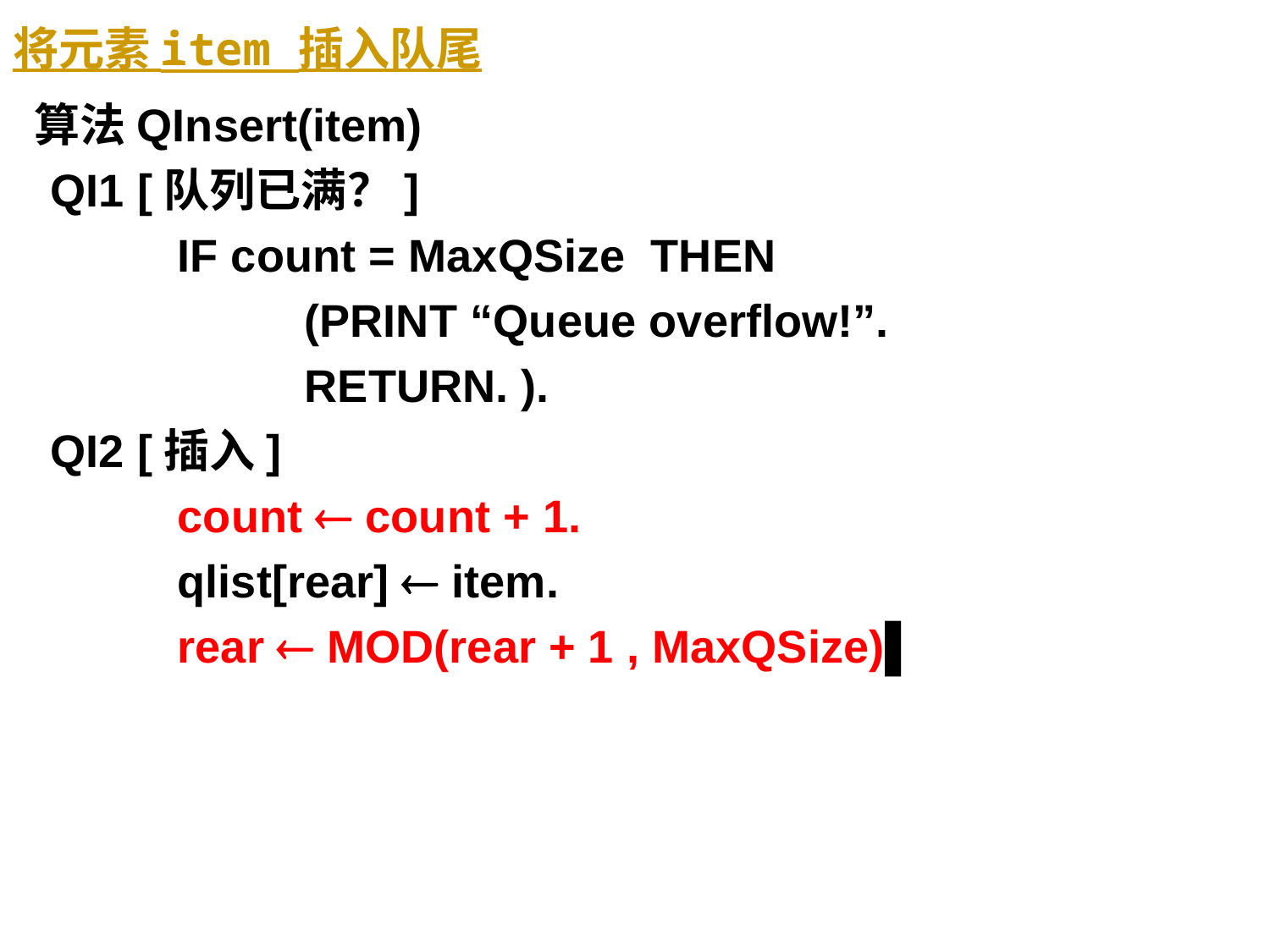

将元素 item 插入队尾
 算法QInsert(item)
	QI1 [队列已满？]
		IF count = MaxQSize  THEN
			(PRINT “Queue overflow!”.
			RETURN. ).
	QI2 [插入]
		count ← count + 1.
		qlist[rear] ← item.
		rear ← MOD(rear + 1 , MaxQSize)▌